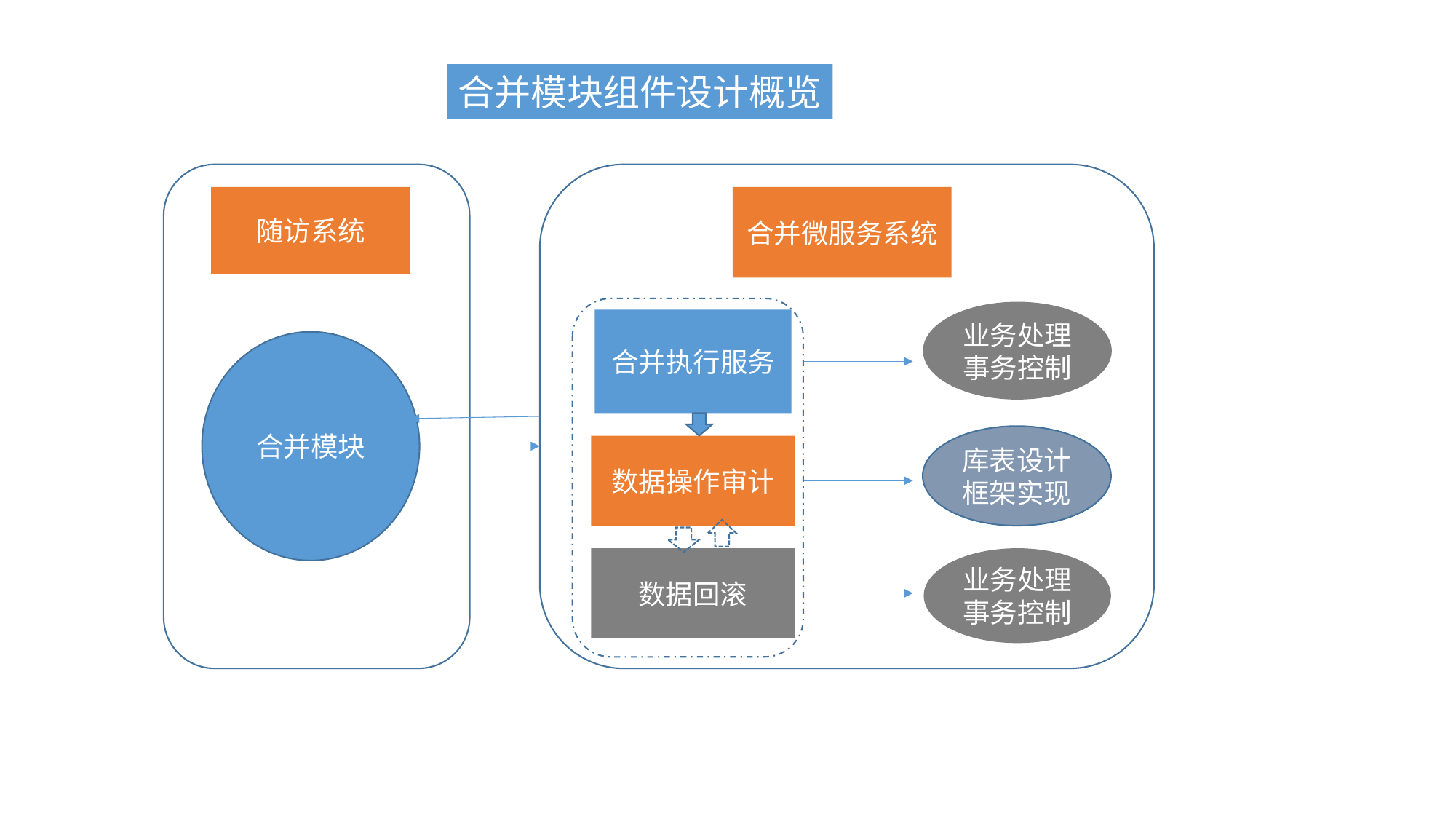

合并模块组件设计概览

随访系统
合并模块

合并微服务系统
业务处理
事务控制
合并执行服务

库表设计
框架实现

业务处理
事务控制
数据操作审计
数据回滚